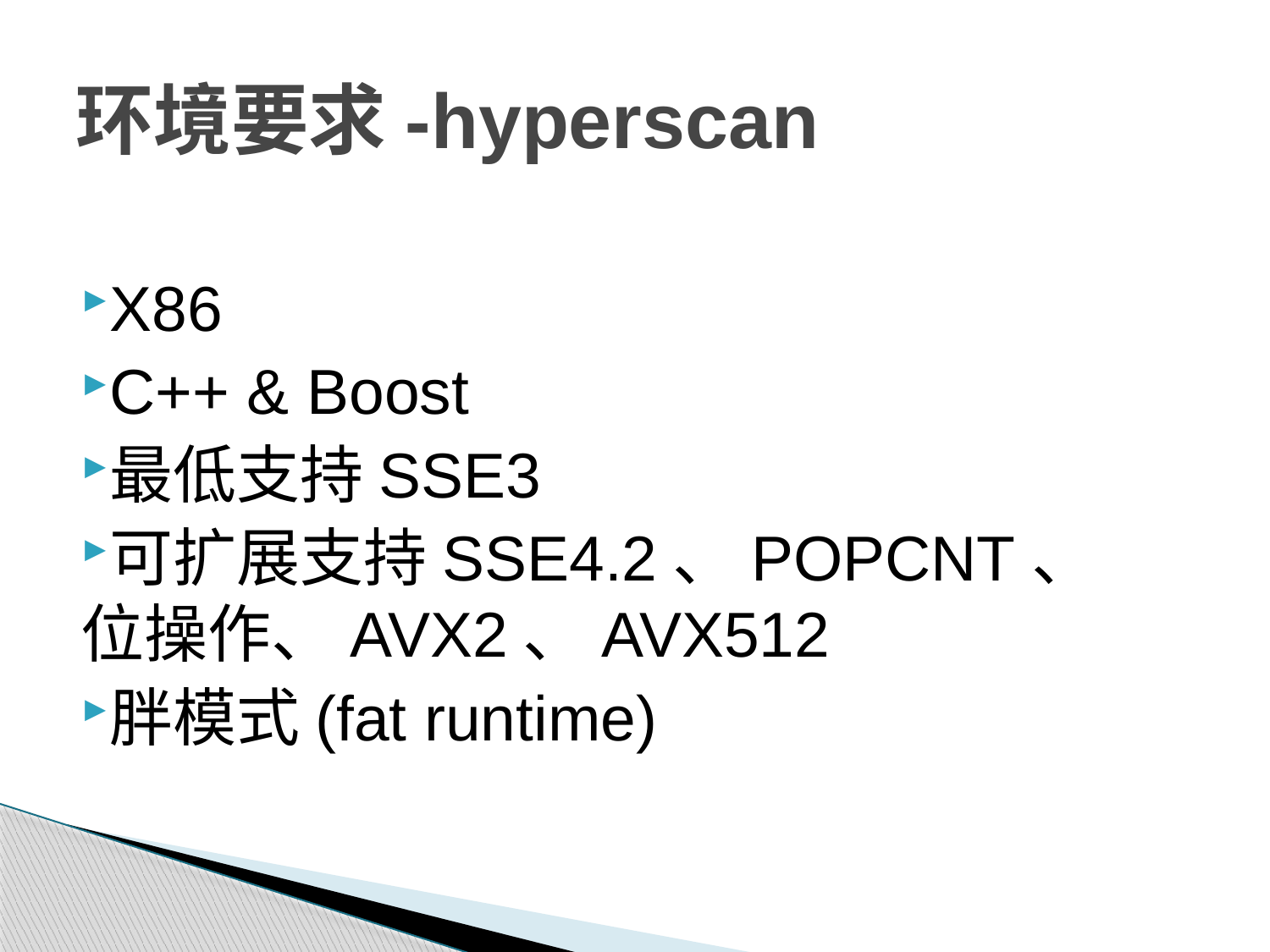

# 环境要求-hyperscan
X86
C++ & Boost
最低支持SSE3
可扩展支持SSE4.2、POPCNT、位操作、AVX2、AVX512
胖模式(fat runtime)